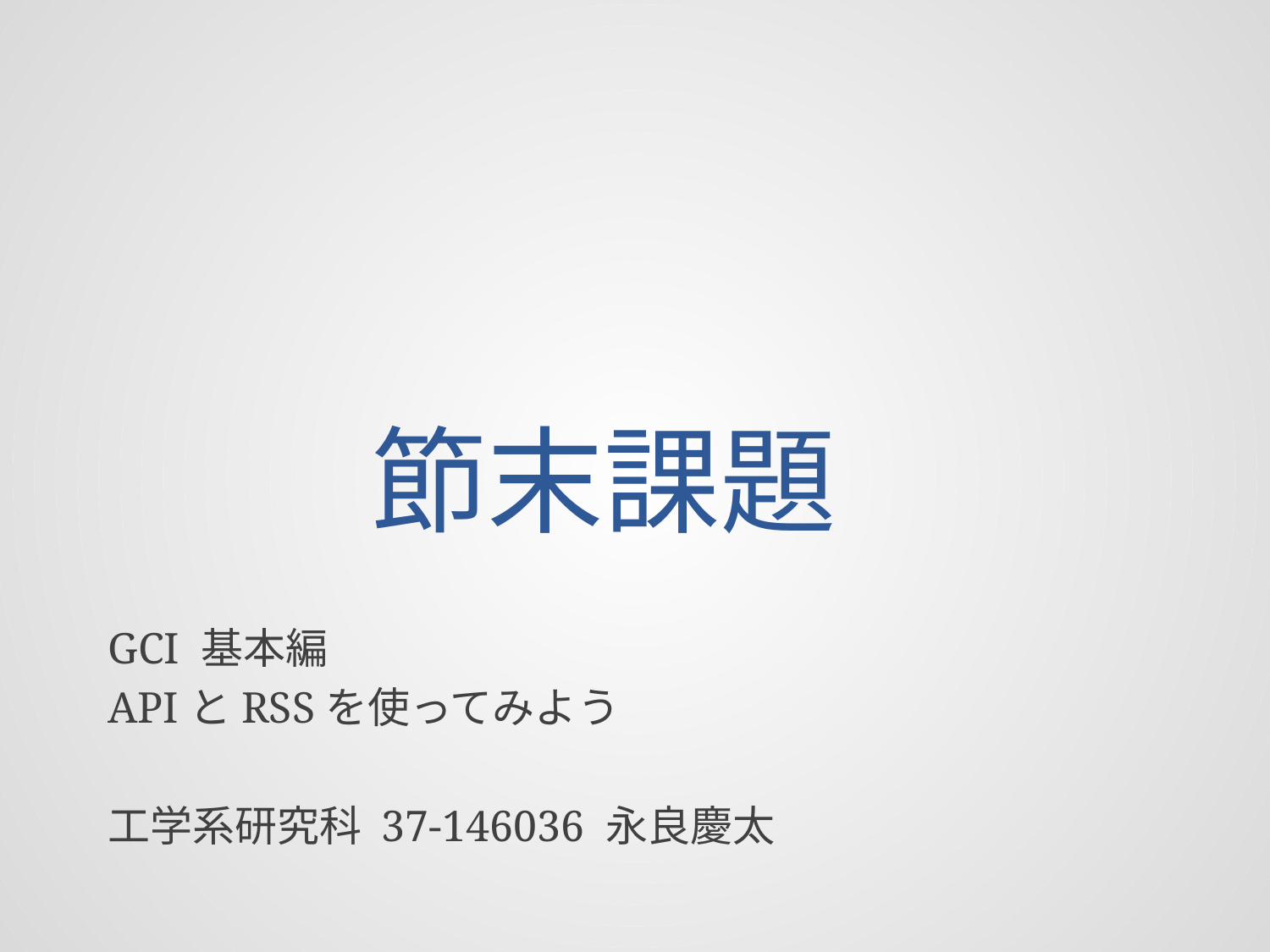

節末課題
GCI 基本編
APIとRSSを使ってみよう

工学系研究科 37-146036 永良慶太